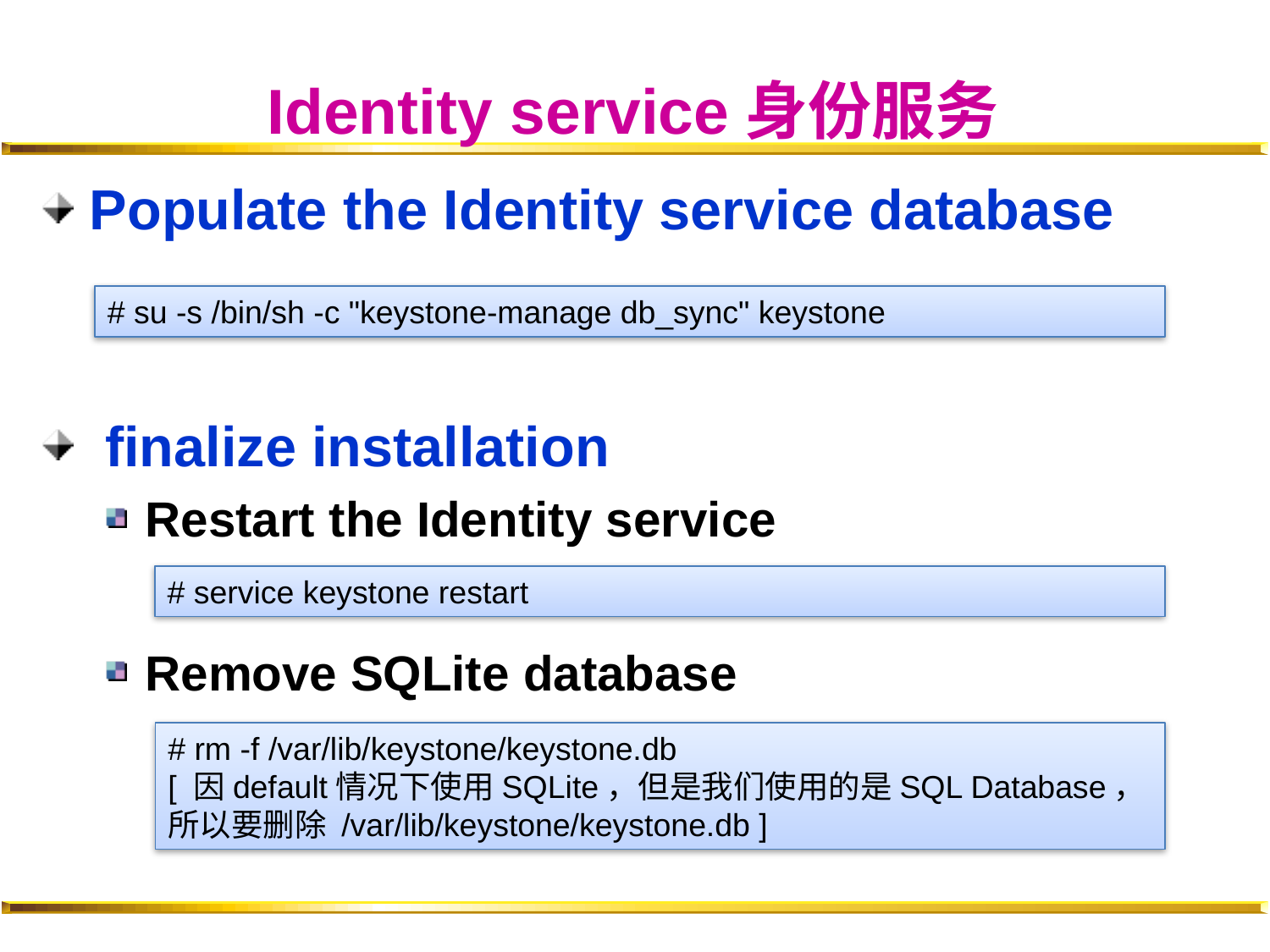

# Identity service身份服务
Populate the Identity service database

 finalize installation
Restart the Identity service

Remove SQLite database

# su -s /bin/sh -c "keystone-manage db_sync" keystone
# service keystone restart
# rm -f /var/lib/keystone/keystone.db
[ 因default情况下使用SQLite，但是我们使用的是SQL Database，所以要删除 /var/lib/keystone/keystone.db ]